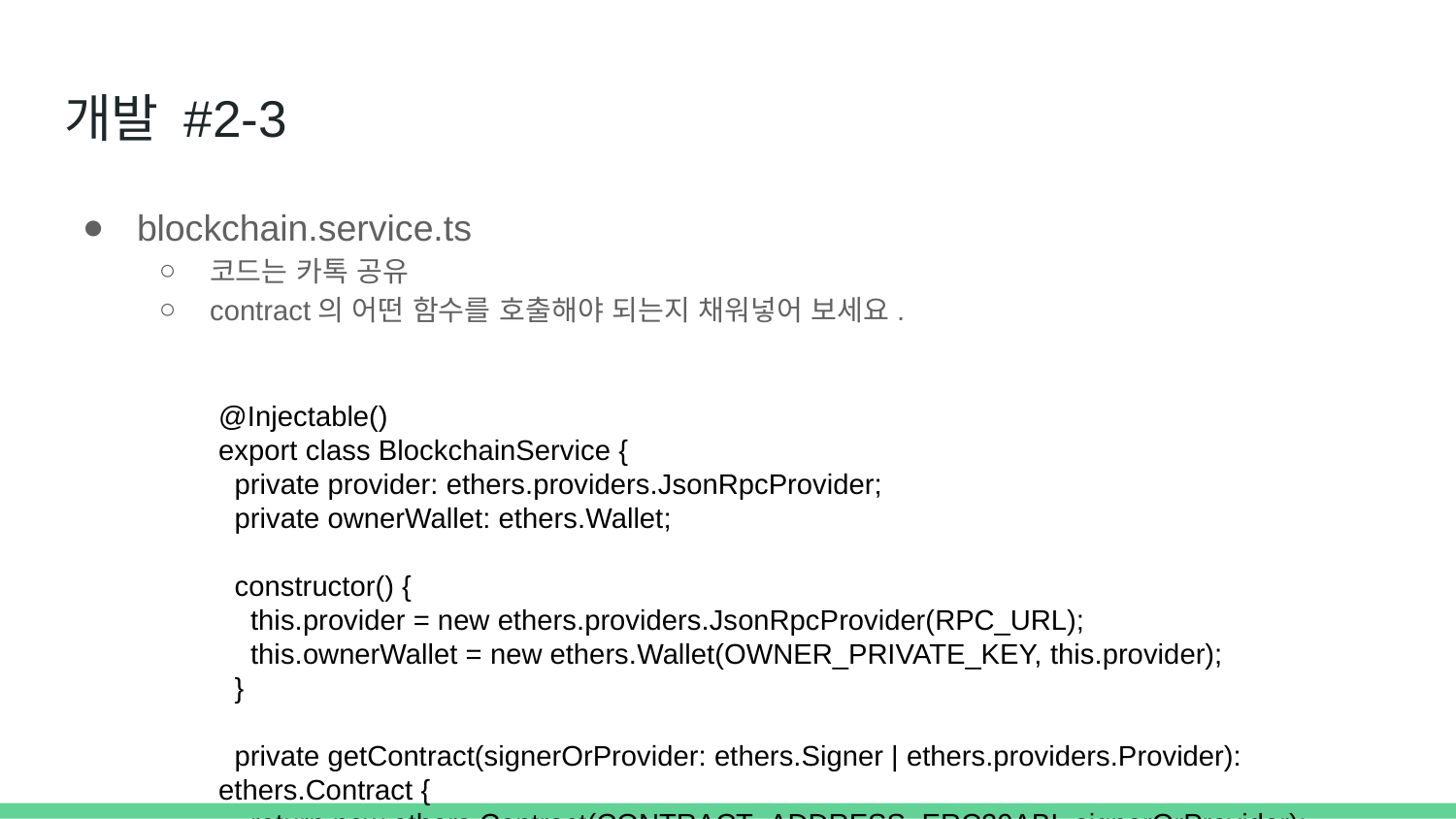

# 개발 #2-3
blockchain.service.ts
코드는 카톡 공유
contract의 어떤 함수를 호출해야 되는지 채워넣어 보세요.

@Injectable()
export class BlockchainService {
  private provider: ethers.providers.JsonRpcProvider;
  private ownerWallet: ethers.Wallet;

  constructor() {
    this.provider = new ethers.providers.JsonRpcProvider(RPC_URL);
    this.ownerWallet = new ethers.Wallet(OWNER_PRIVATE_KEY, this.provider);
  }

  private getContract(signerOrProvider: ethers.Signer | ethers.providers.Provider): ethers.Contract {
    return new ethers.Contract(CONTRACT_ADDRESS, ERC20ABI, signerOrProvider);
  }

  async getBalance(user: User) {
    if (!user.address) {
      throw new Error('no addresss');
    }

    const contract = this.getContract(this.provider);
    const balance = await contract.무슨 함수 일까요?? 강의 시간에 나왔습니다.(user.address);
    return {
      balance: ethers.utils.formatUnits(balance, 18)
    }
  }

  async deductTokens(user: User, amount: string) {
    const decrypted = decrypt(user.private_key);
    const userWallet = new ethers.Wallet(decrypted, this.provider);
    const contract = this.getContract(userWallet);
    const value = ethers.utils.parseUnits(amount, 18);
    const tx = await contract.무슨 함수 일까요?? 강의 시간에 나왔습니다.(this.ownerWallet.address, value);
    await tx.wait();
    return {
      txHash: tx.hash
    }
  }

  async grantTokens(user: User, amount: string) {
    const contract = this.getContract(this.ownerWallet);
    const value = ethers.utils.parseUnits(amount, 18);
    const tx = await contract.무슨 함수 일까요?? 강의 시간에 나왔습니다.(user.address, value);
    await tx.wait();
    return {
      txHash: tx.hash
    }
  }
}